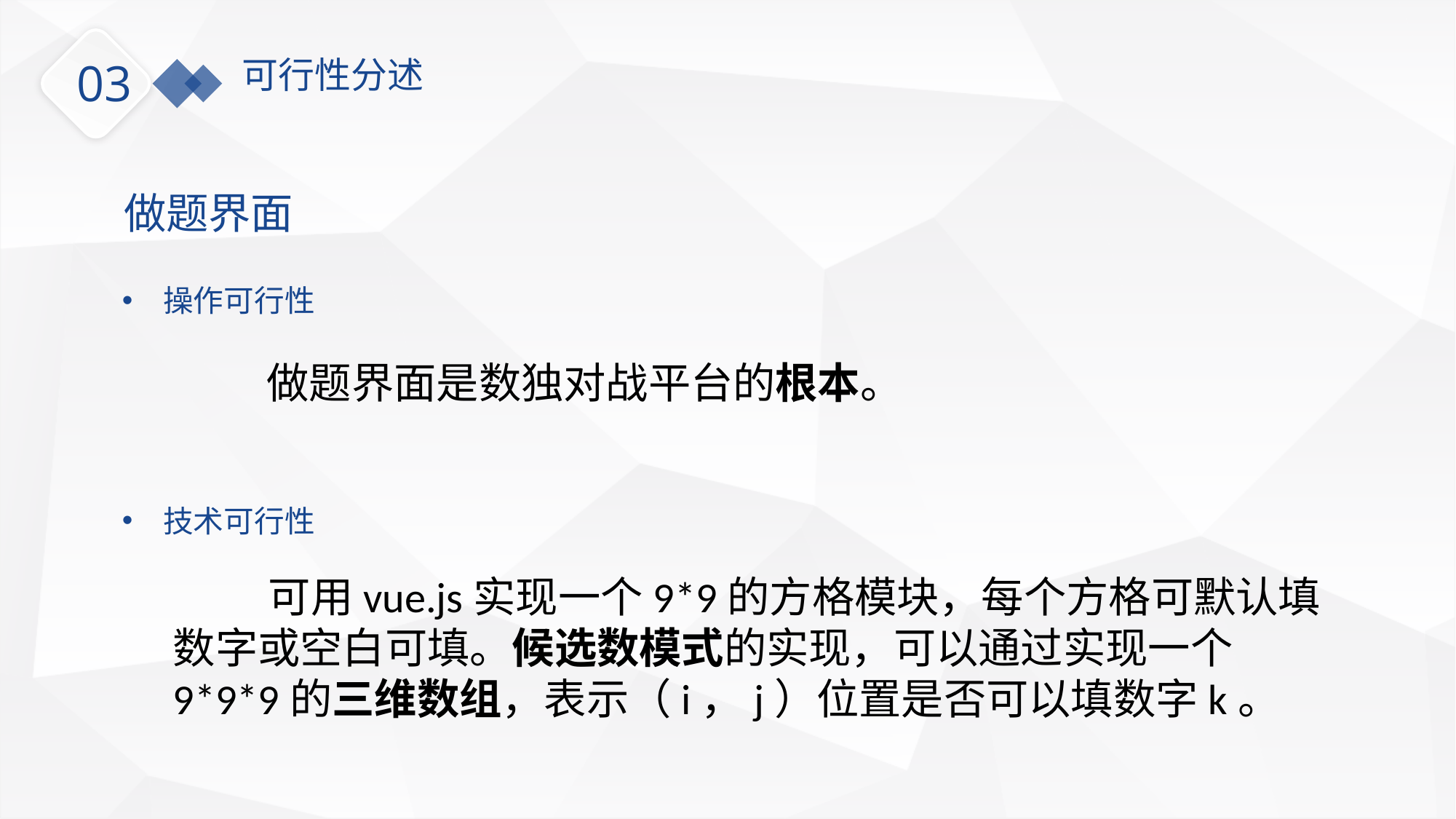

可行性分述

03

做题界面
操作可行性
         做题界面是数独对战平台的根本。
技术可行性
         可用vue.js实现一个9*9的方格模块，每个方格可默认填数字或空白可填。候选数模式的实现，可以通过实现一个9*9*9的三维数组，表示（i，j）位置是否可以填数字k。